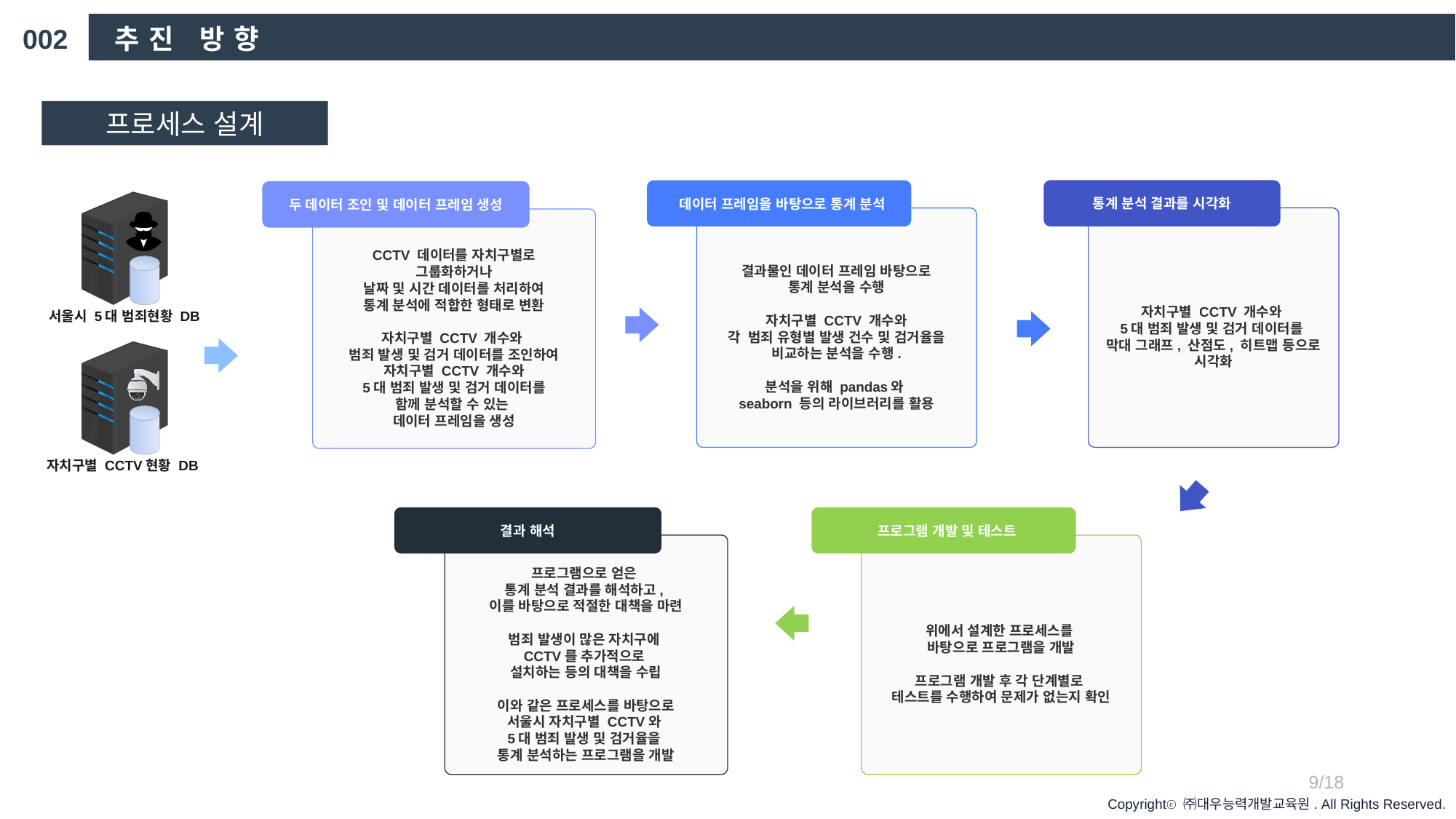

002
추진 방향
프로세스 설계
통계 분석 결과를 시각화
자치구별 CCTV 개수와
5대 범죄 발생 및 검거 데이터를
막대 그래프, 산점도, 히트맵 등으로 시각화
 데이터 프레임을 바탕으로 통계 분석
결과물인 데이터 프레임 바탕으로
통계 분석을 수행

자치구별 CCTV 개수와
각  범죄 유형별 발생 건수 및 검거율을
비교하는 분석을 수행.

분석을 위해 pandas와
seaborn 등의 라이브러리를 활용
두 데이터 조인 및 데이터 프레임 생성
CCTV 데이터를 자치구별로
그룹화하거나
날짜 및 시간 데이터를 처리하여
통계 분석에 적합한 형태로 변환

자치구별 CCTV 개수와
범죄 발생 및 검거 데이터를 조인하여
자치구별 CCTV 개수와
5대 범죄 발생 및 검거 데이터를
함께 분석할 수 있는
데이터 프레임을 생성

서울시 5대 범죄현황 DB

자치구별 CCTV현황 DB

결과 해석
프로그램으로 얻은
통계 분석 결과를 해석하고,
이를 바탕으로 적절한 대책을 마련

범죄 발생이 많은 자치구에
CCTV를 추가적으로
설치하는 등의 대책을 수립

이와 같은 프로세스를 바탕으로
서울시 자치구별 CCTV와
5대 범죄 발생 및 검거율을
통계 분석하는 프로그램을 개발
 프로그램 개발 및 테스트
위에서 설계한 프로세스를
바탕으로 프로그램을 개발

프로그램 개발 후 각 단계별로
테스트를 수행하여 문제가 없는지 확인

9/18